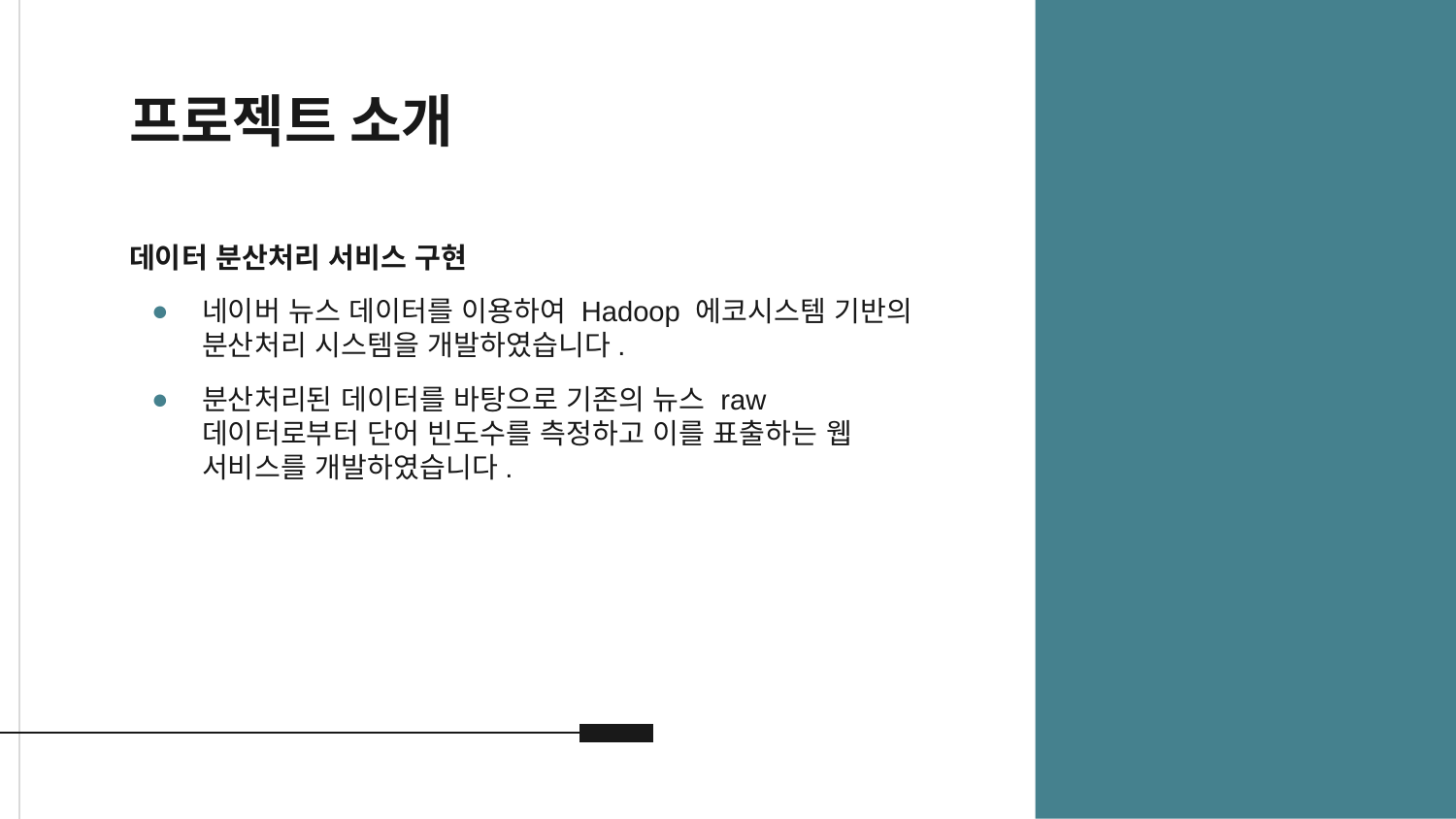

# 프로젝트 소개
데이터 분산처리 서비스 구현
네이버 뉴스 데이터를 이용하여 Hadoop 에코시스템 기반의 분산처리 시스템을 개발하였습니다.
분산처리된 데이터를 바탕으로 기존의 뉴스 raw데이터로부터 단어 빈도수를 측정하고 이를 표출하는 웹 서비스를 개발하였습니다.